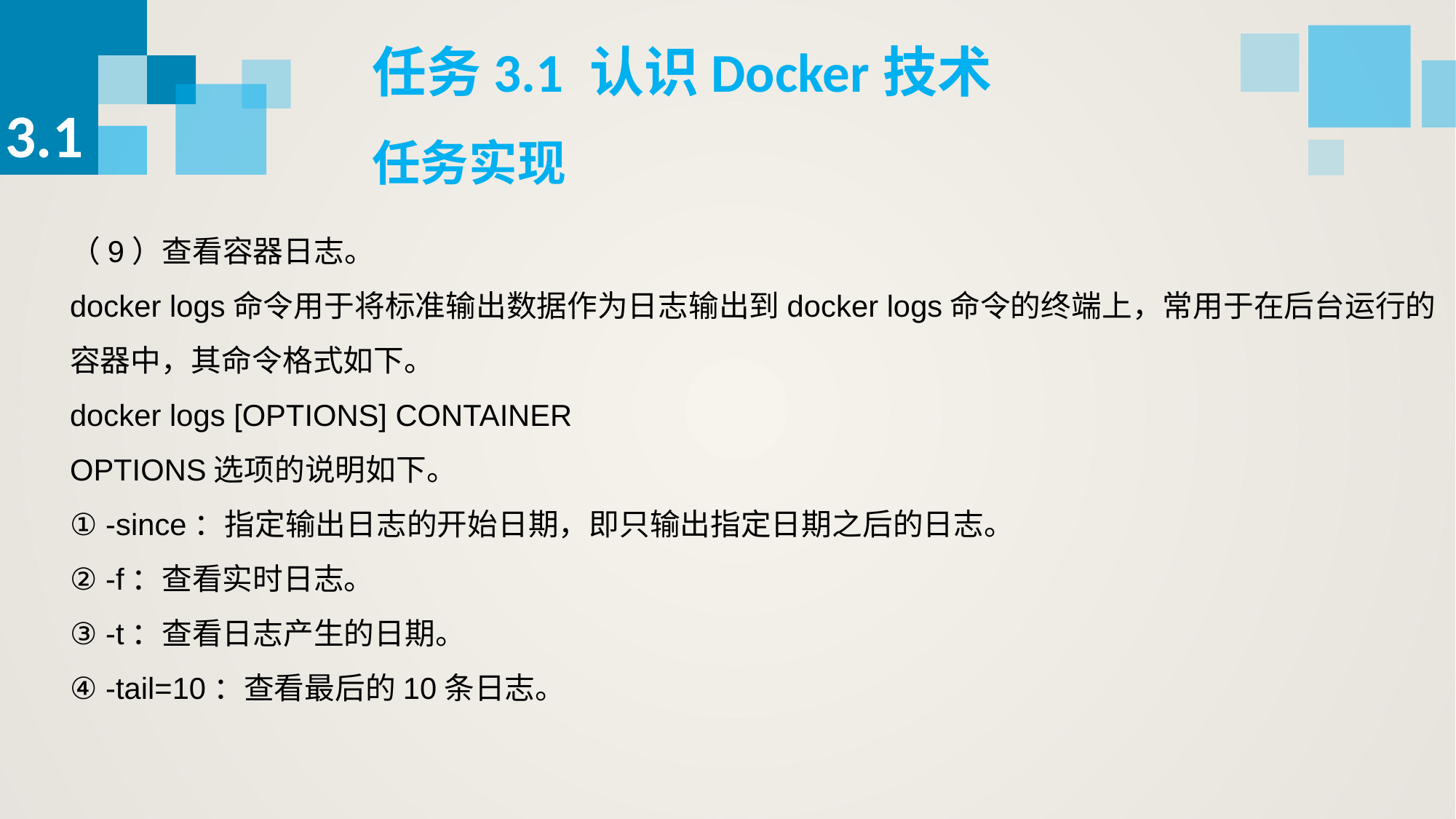

任务3.1 认识Docker技术
3.1
任务实现
（9）查看容器日志。
docker logs命令用于将标准输出数据作为日志输出到docker logs命令的终端上，常用于在后台运行的容器中，其命令格式如下。
docker logs [OPTIONS] CONTAINER
OPTIONS选项的说明如下。
① -since：指定输出日志的开始日期，即只输出指定日期之后的日志。
② -f：查看实时日志。
③ -t：查看日志产生的日期。
④ -tail=10：查看最后的10条日志。